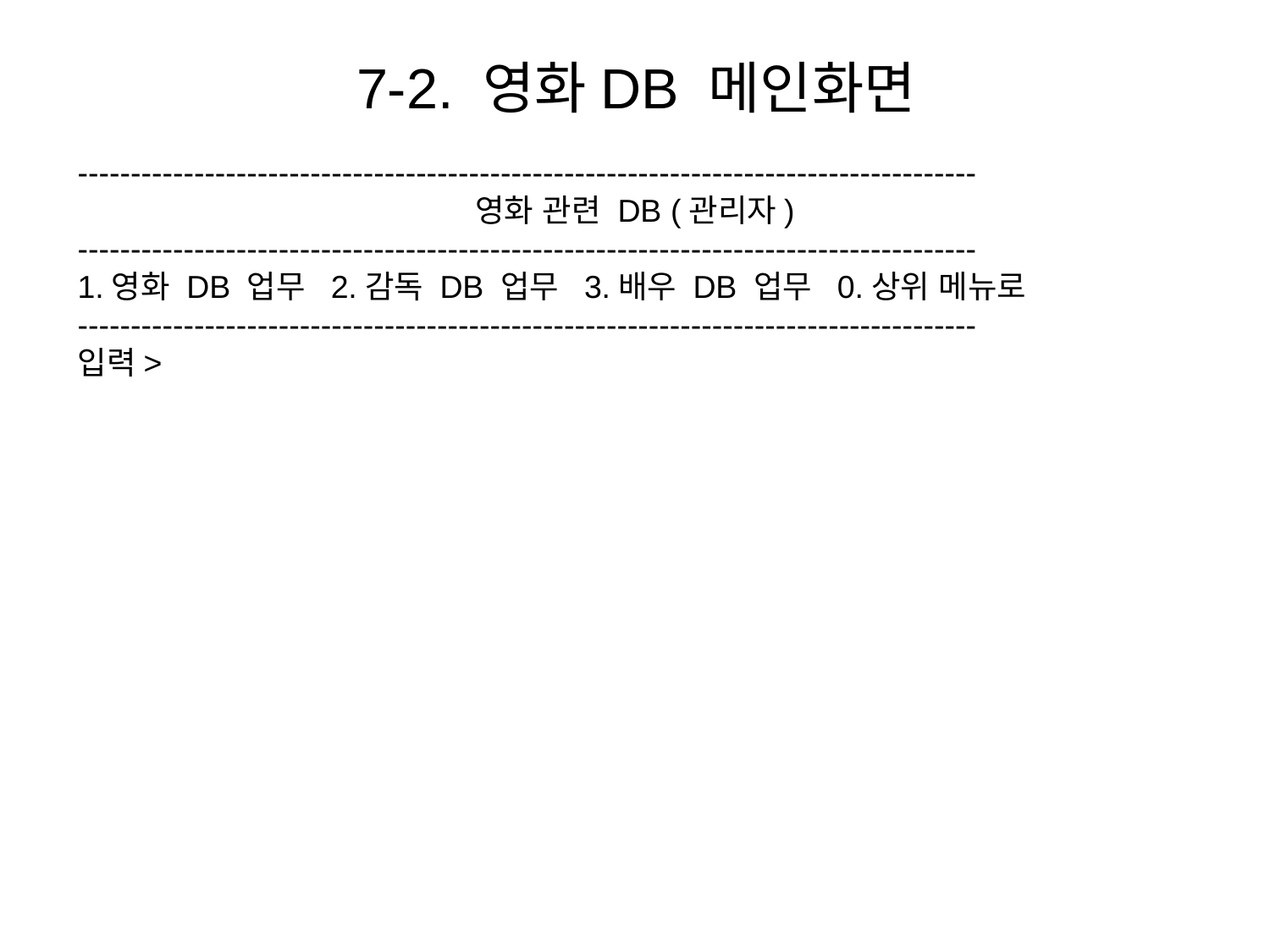

# 7-2. 영화DB 메인화면
-------------------------------------------------------------------------------------
영화 관련 DB (관리자)
-------------------------------------------------------------------------------------
1.영화 DB 업무  2.감독 DB 업무  3.배우 DB 업무  0.상위 메뉴로
-------------------------------------------------------------------------------------
입력>